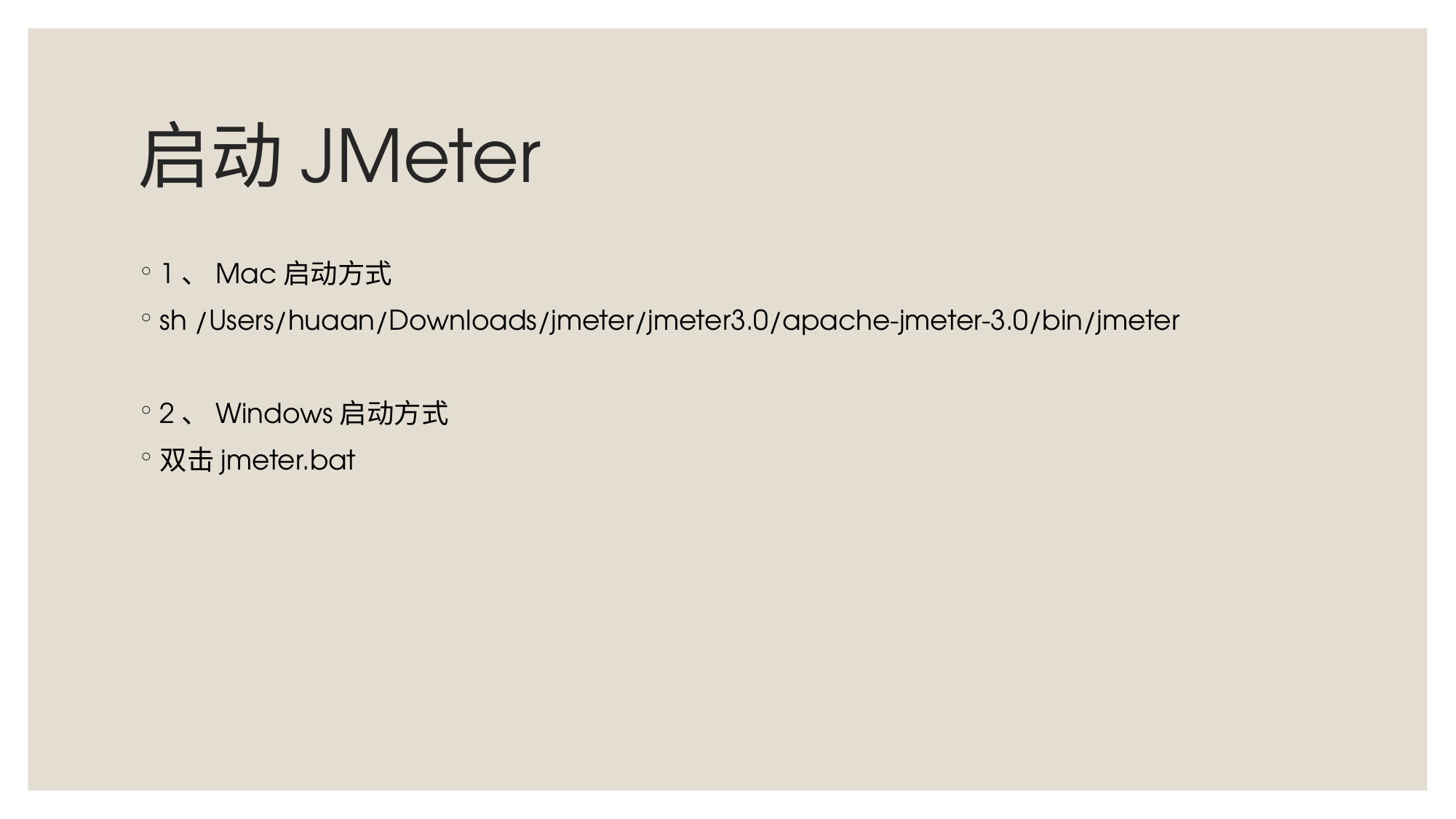

# 启动JMeter
1、Mac启动方式
sh /Users/huaan/Downloads/jmeter/jmeter3.0/apache-jmeter-3.0/bin/jmeter

2、Windows启动方式
双击jmeter.bat